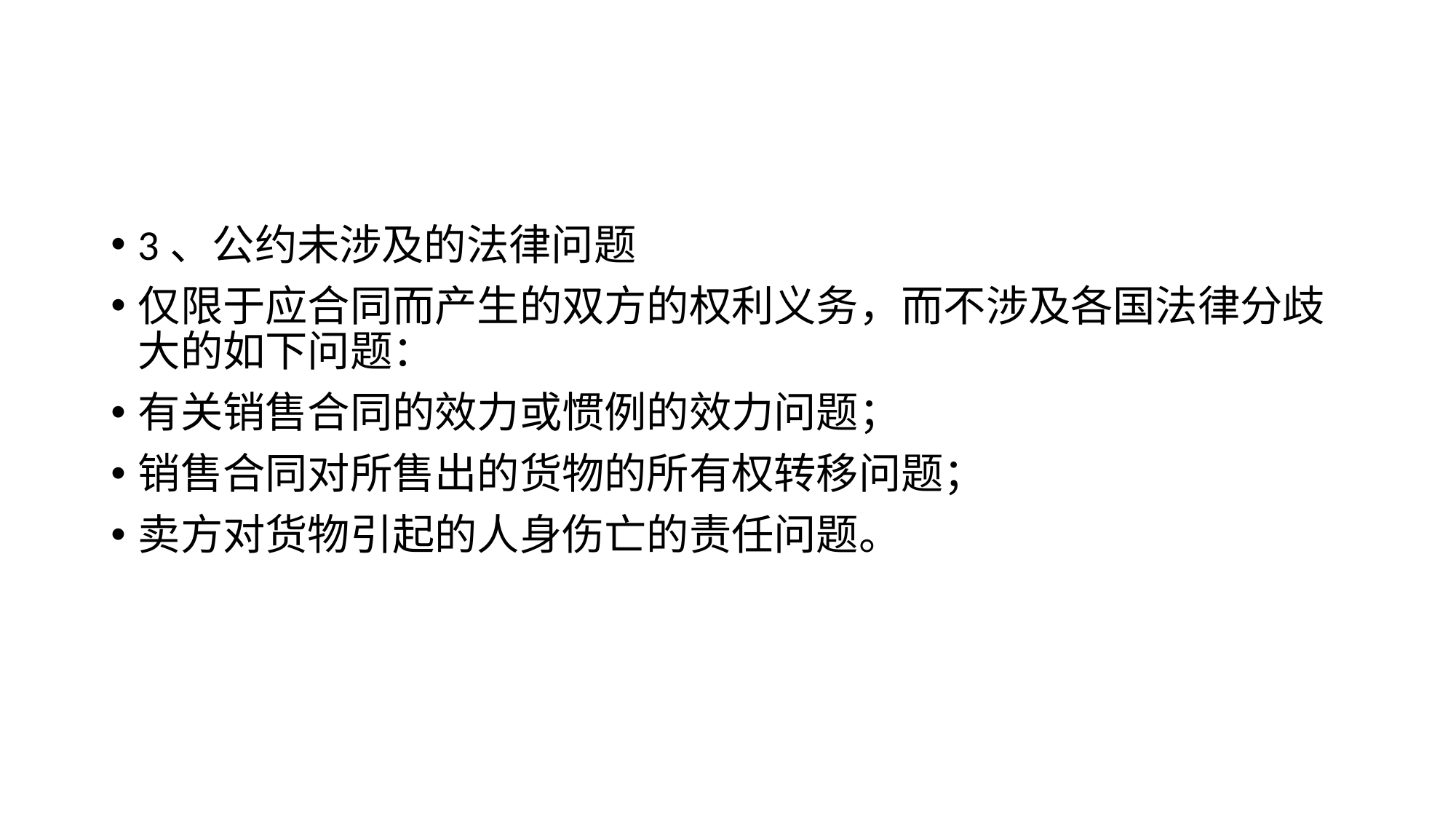

#
3、公约未涉及的法律问题
仅限于应合同而产生的双方的权利义务，而不涉及各国法律分歧大的如下问题：
有关销售合同的效力或惯例的效力问题；
销售合同对所售出的货物的所有权转移问题；
卖方对货物引起的人身伤亡的责任问题。